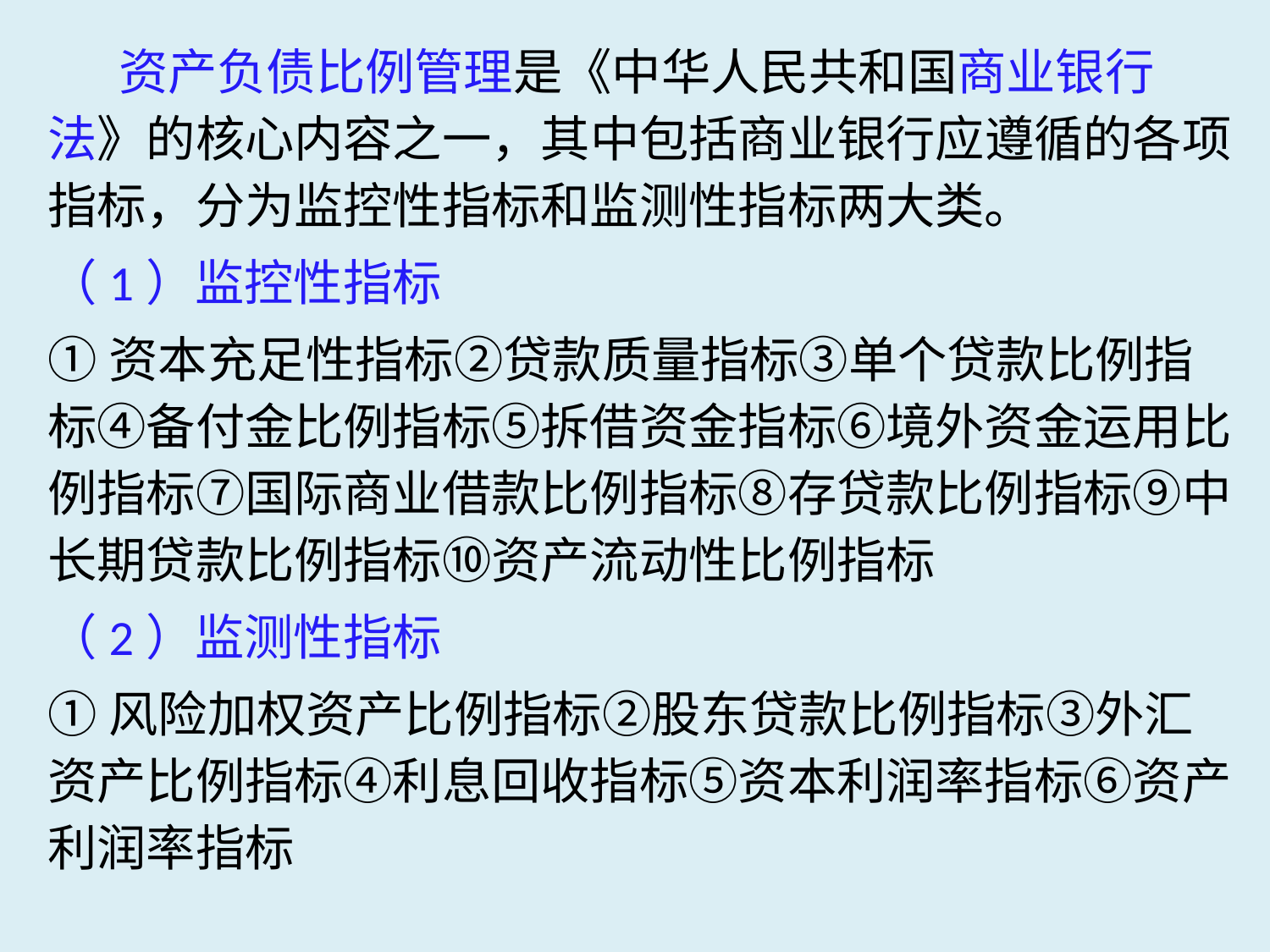

资产负债比例管理是《中华人民共和国商业银行法》的核心内容之一，其中包括商业银行应遵循的各项指标，分为监控性指标和监测性指标两大类。
（1）监控性指标
①资本充足性指标②贷款质量指标③单个贷款比例指标④备付金比例指标⑤拆借资金指标⑥境外资金运用比例指标⑦国际商业借款比例指标⑧存贷款比例指标⑨中长期贷款比例指标⑩资产流动性比例指标
（2）监测性指标
①风险加权资产比例指标②股东贷款比例指标③外汇资产比例指标④利息回收指标⑤资本利润率指标⑥资产利润率指标